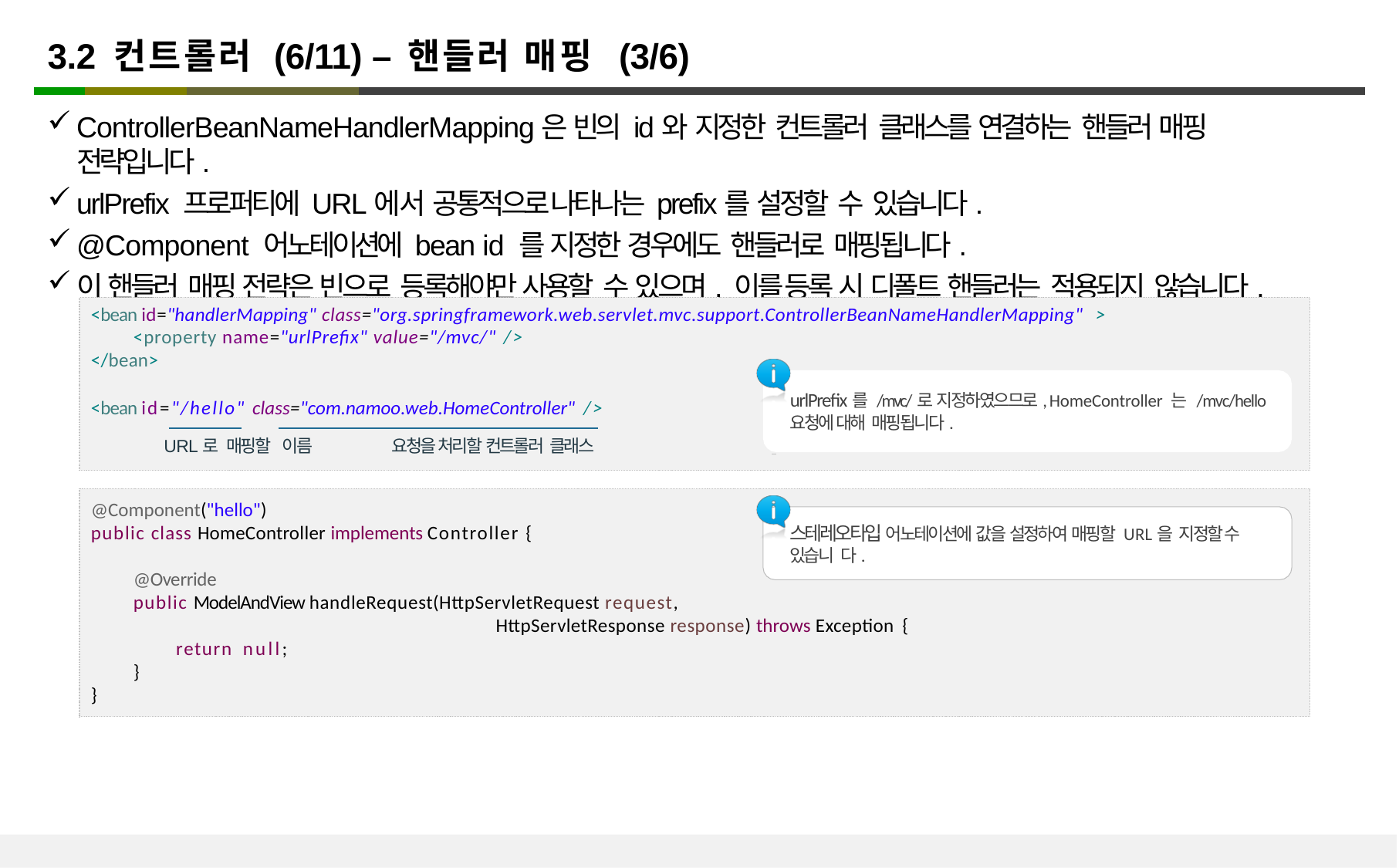

# 3.2 컨트롤러 (6/11) – 핸들러 매핑 (3/6)
ControllerBeanNameHandlerMapping은 빈의 id와 지정한 컨트롤러  클래스를 연결하는  핸들러 매핑 전략입니다.
urlPrefix 프로퍼티에 URL에서 공통적으로 나타나는 prefix를 설정할  수 있습니다.
@Component 어노테이션에 bean id 를 지정한  경우에도 핸들러로 매핑됩니다.
이 핸들러 매핑 전략은  빈으로  등록해야만 사용할  수 있으며, 이를 등록 시 디폴트  핸들러는  적용되지 않습니다.

<bean id="handlerMapping" class="org.springframework.web.servlet.mvc.support.ControllerBeanNameHandlerMapping" >
<property name="urlPrefix" value="/mvc/" />
</bean>

<bean id="/hello" class="com.namoo.web.HomeController" />

urlPrefix를 /mvc/로 지정하였으므로, HomeController 는 /mvc/hello
요청에 대해 매핑됩니다.

URL로 매핑할   이름	요청을 처리할 컨트롤러 클래스

@Component("hello")
public class HomeController implements Controller {

스테레오타입 어노테이션에 값을 설정하여 매핑할 URL을 지정할 수 있습니  다.
@Override
public ModelAndView handleRequest(HttpServletRequest request,
HttpServletResponse response) throws Exception {
return null;
}
}